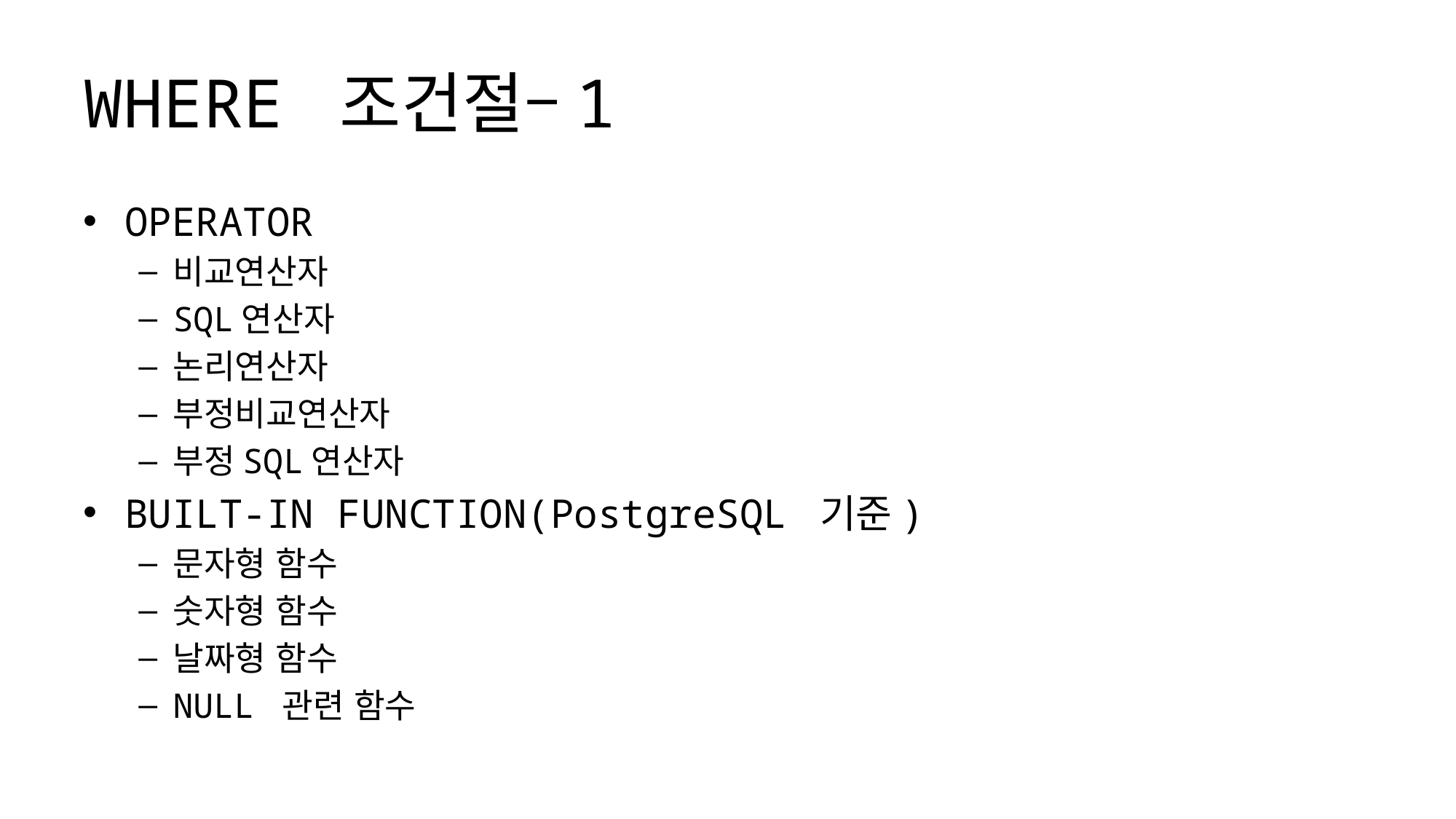

# WHERE 조건절–1
OPERATOR
비교연산자
SQL연산자
논리연산자
부정비교연산자
부정SQL연산자
BUILT-IN FUNCTION(PostgreSQL 기준)
문자형 함수
숫자형 함수
날짜형 함수
NULL 관련 함수